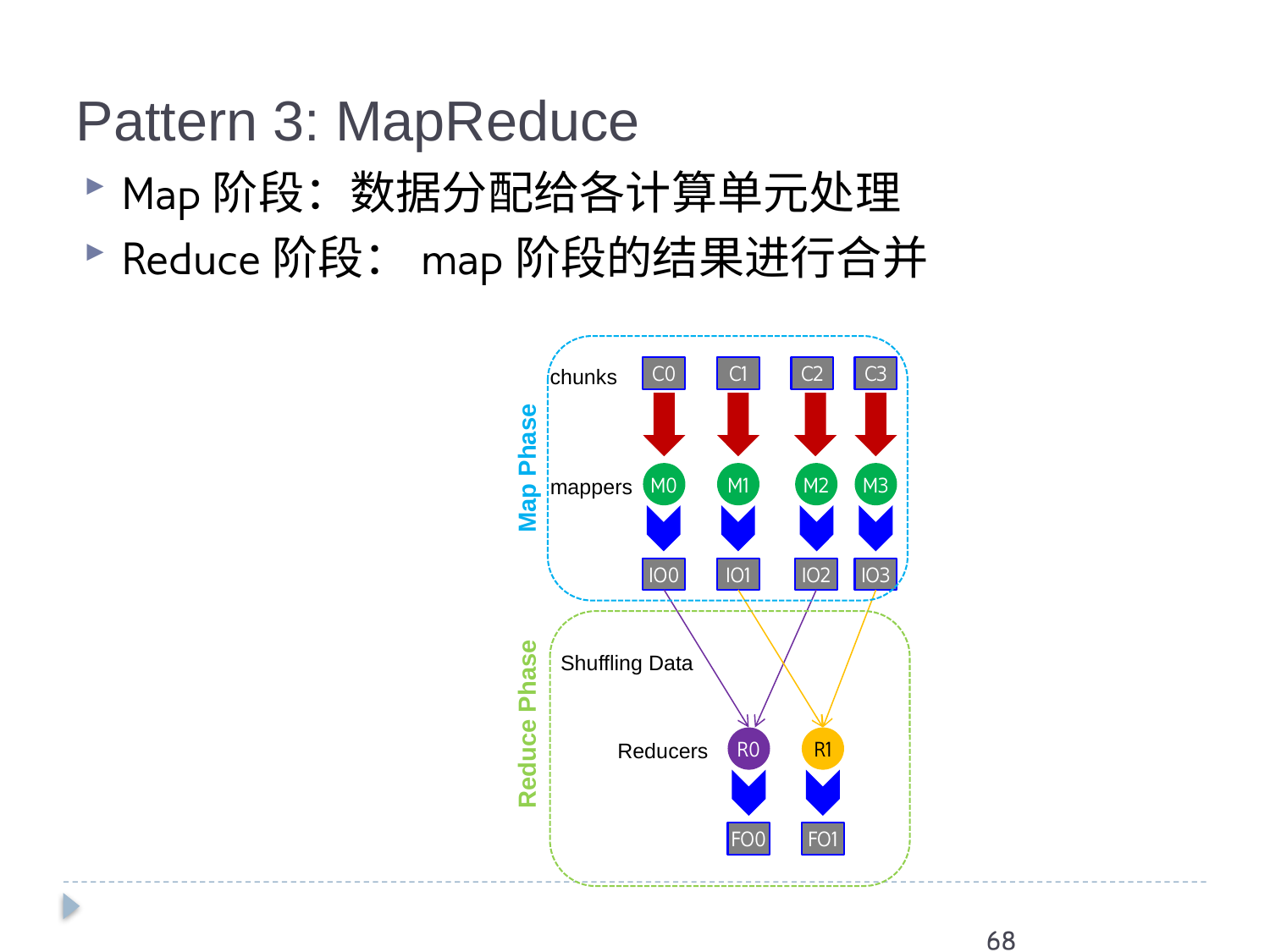

Pattern 3: MapReduce
Map阶段：数据分配给各计算单元处理
Reduce阶段：map阶段的结果进行合并

chunks
C0
C1
C2
C3

Map Phase
M0
M1
M2
M3
mappers

IO0
IO1
IO2
IO3

Shuffling Data
Reduce Phase
R0
R1
Reducers

FO0
FO1
68